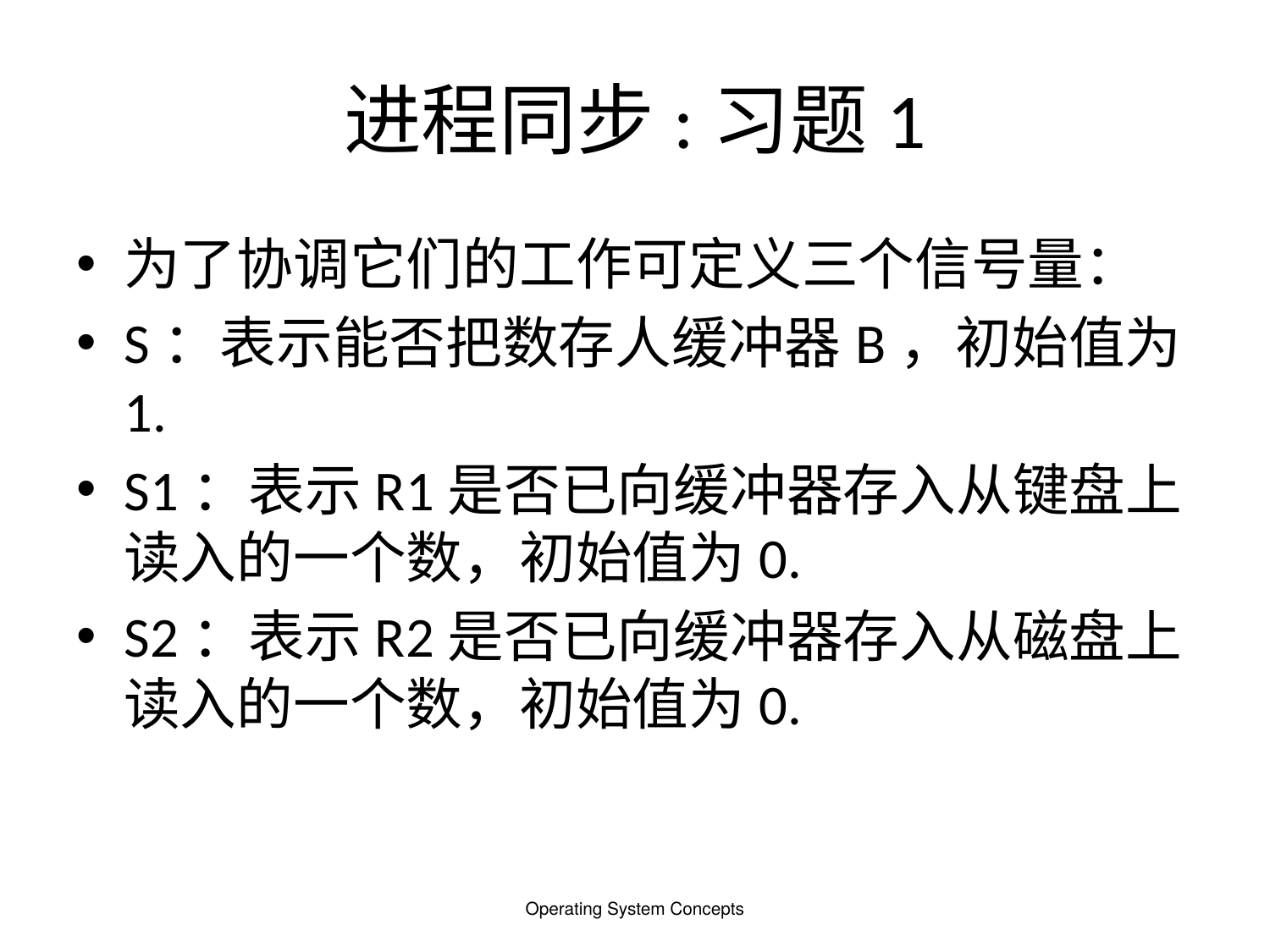

# 进程同步:习题1
为了协调它们的工作可定义三个信号量：
S：表示能否把数存人缓冲器B，初始值为1.
S1：表示R1是否已向缓冲器存入从键盘上读入的一个数，初始值为0.
S2：表示R2是否已向缓冲器存入从磁盘上读入的一个数，初始值为0.

Operating System Concepts